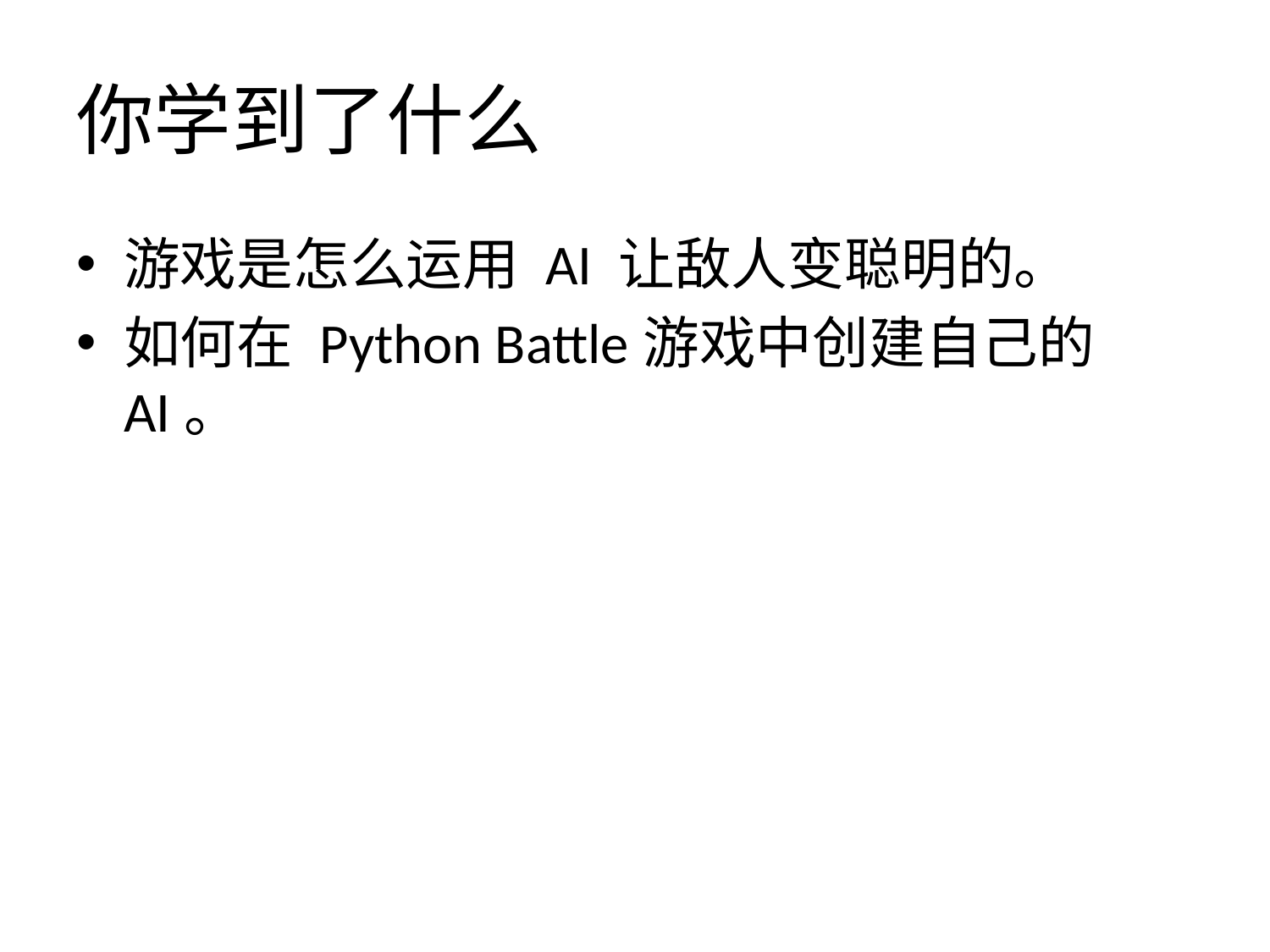

# 你学到了什么
游戏是怎么运用 AI 让敌人变聪明的。
如何在 Python Battle游戏中创建自己的 AI。